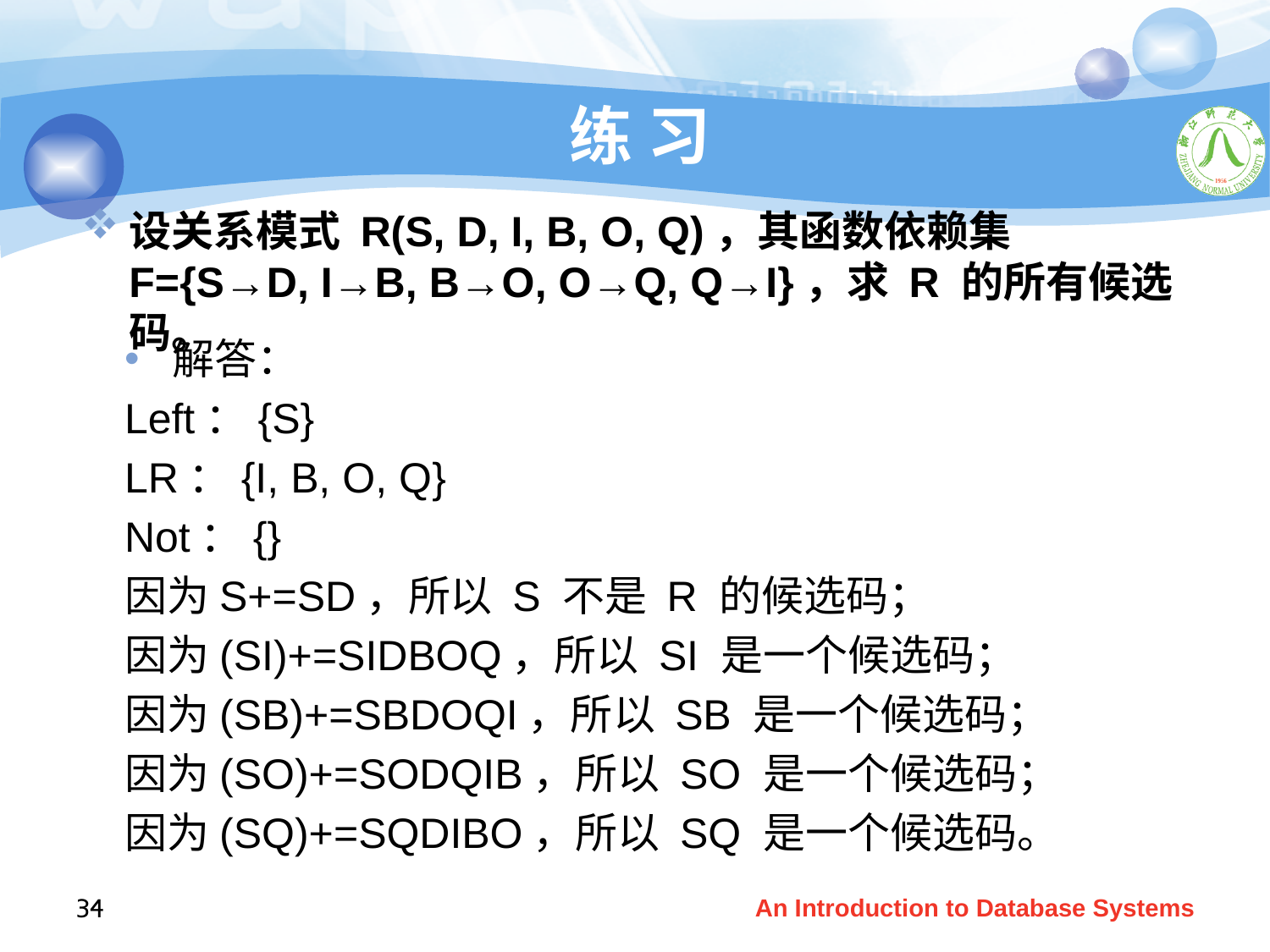

# 练 习
设关系模式 R(S, D, I, B, O, Q)，其函数依赖集 F={S→D, I→B, B→O, O→Q, Q→I}，求 R 的所有候选码。

解答：
Left：{S}
LR：{I, B, O, Q}
Not：{}
因为S+=SD，所以 S 不是 R 的候选码；
因为(SI)+=SIDBOQ，所以 SI 是一个候选码；
因为(SB)+=SBDOQI，所以 SB 是一个候选码；
因为(SO)+=SODQIB，所以 SO 是一个候选码；
因为(SQ)+=SQDIBO，所以 SQ 是一个候选码。
34
An Introduction to Database Systems